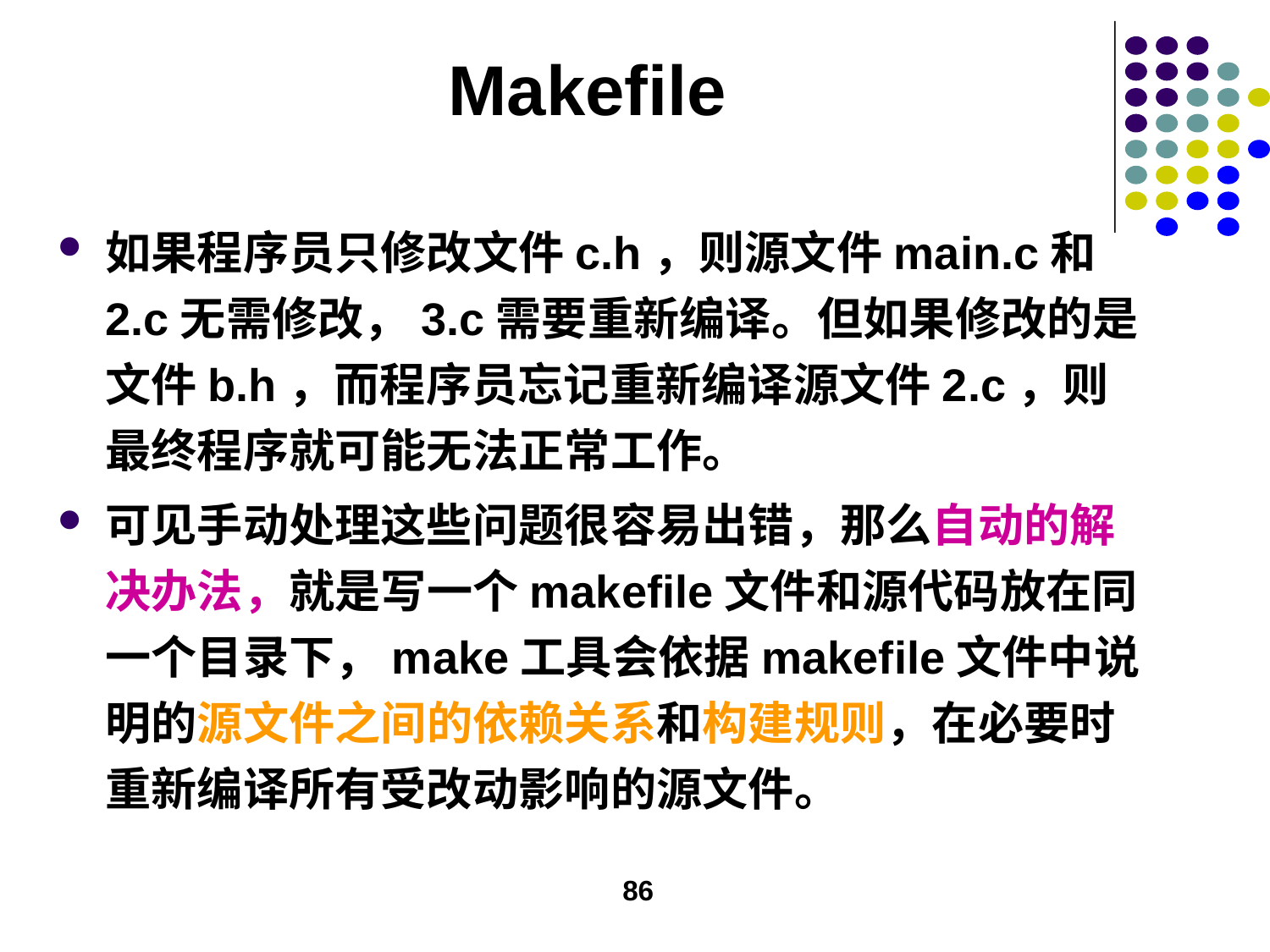

# Makefile
如果程序员只修改文件c.h，则源文件main.c和2.c无需修改，3.c需要重新编译。但如果修改的是文件b.h，而程序员忘记重新编译源文件2.c，则最终程序就可能无法正常工作。
可见手动处理这些问题很容易出错，那么自动的解决办法，就是写一个makefile文件和源代码放在同一个目录下，make工具会依据makefile文件中说明的源文件之间的依赖关系和构建规则，在必要时重新编译所有受改动影响的源文件。

86